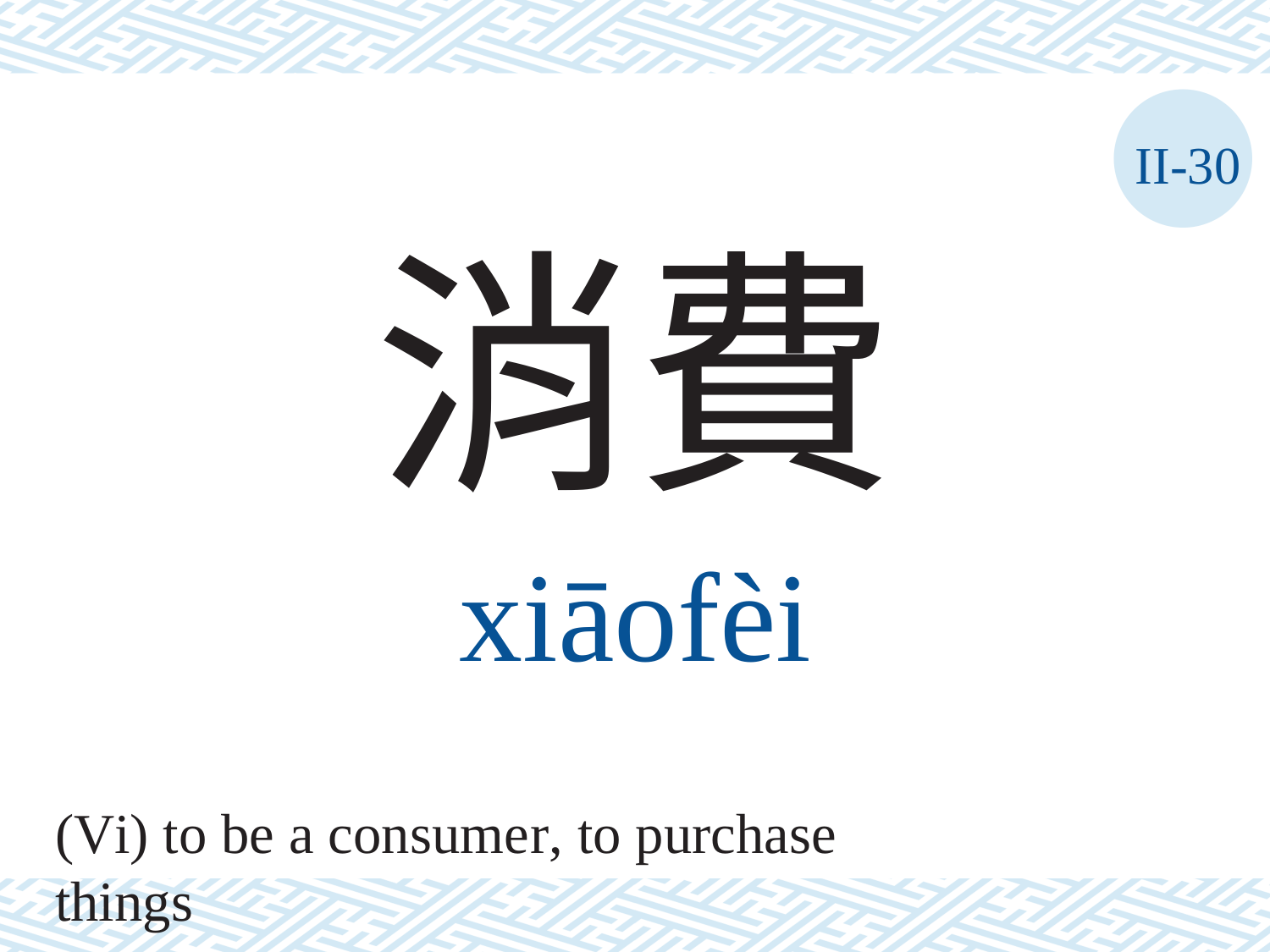

II-30
消費
xiāofèi
(Vi) to be a consumer, to purchase things